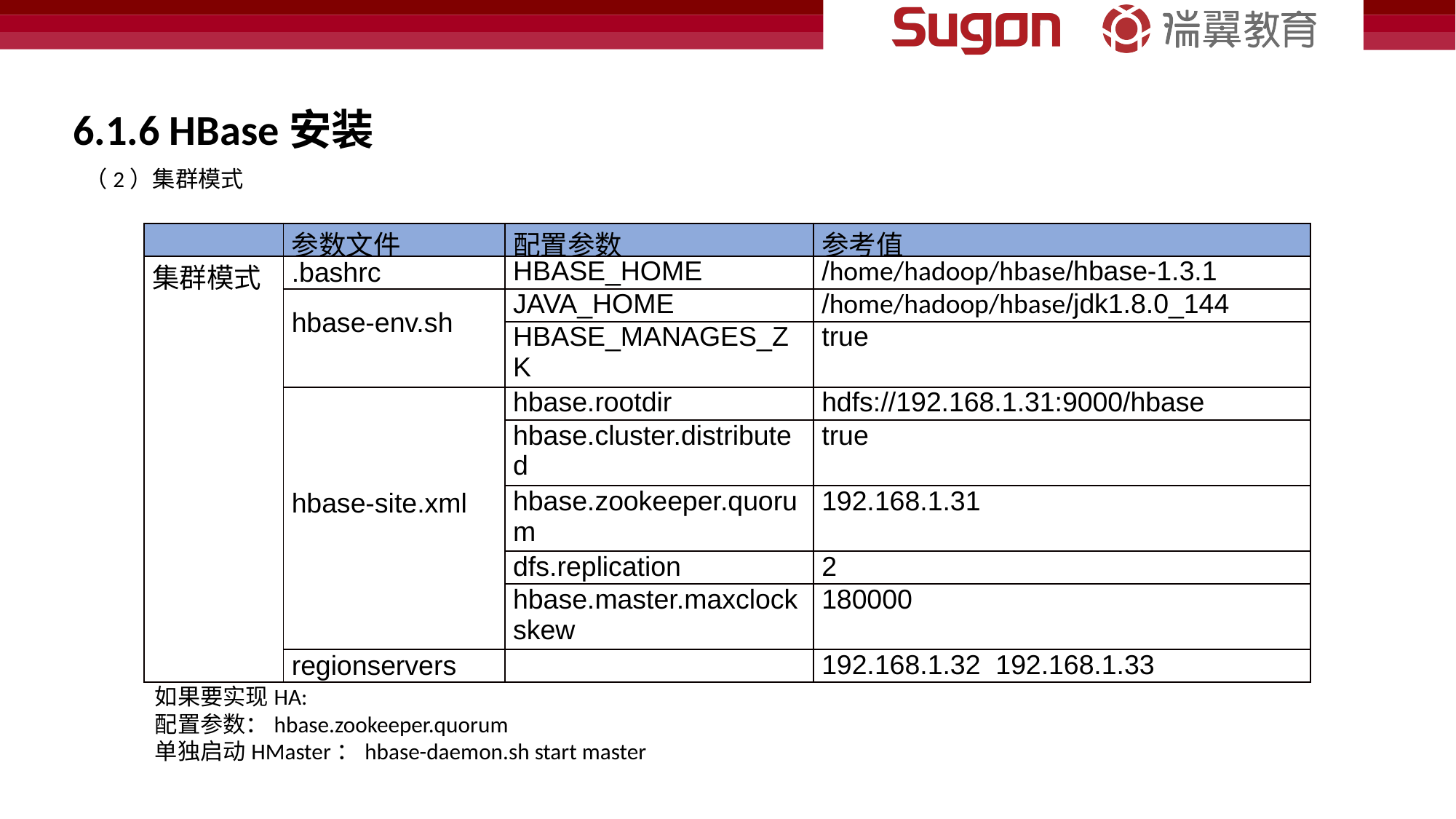

6.1.6 HBase安装
（2）集群模式
|  | 参数文件 | 配置参数 | 参考值 |
| --- | --- | --- | --- |
| 集群模式 | .bashrc | HBASE\_HOME | /home/hadoop/hbase/hbase-1.3.1 |
|  | hbase-env.sh | JAVA\_HOME | /home/hadoop/hbase/jdk1.8.0\_144 |
|  |  | HBASE\_MANAGES\_ZK | true |
|  | hbase-site.xml | hbase.rootdir | hdfs://192.168.1.31:9000/hbase |
|  |  | hbase.cluster.distributed | true |
|  |  | hbase.zookeeper.quorum | 192.168.1.31 |
|  |  | dfs.replication | 2 |
|  |  | hbase.master.maxclockskew | 180000 |
|  | regionservers |  | 192.168.1.32 192.168.1.33 |
如果要实现HA:
配置参数：hbase.zookeeper.quorum
单独启动HMaster：hbase-daemon.sh start master